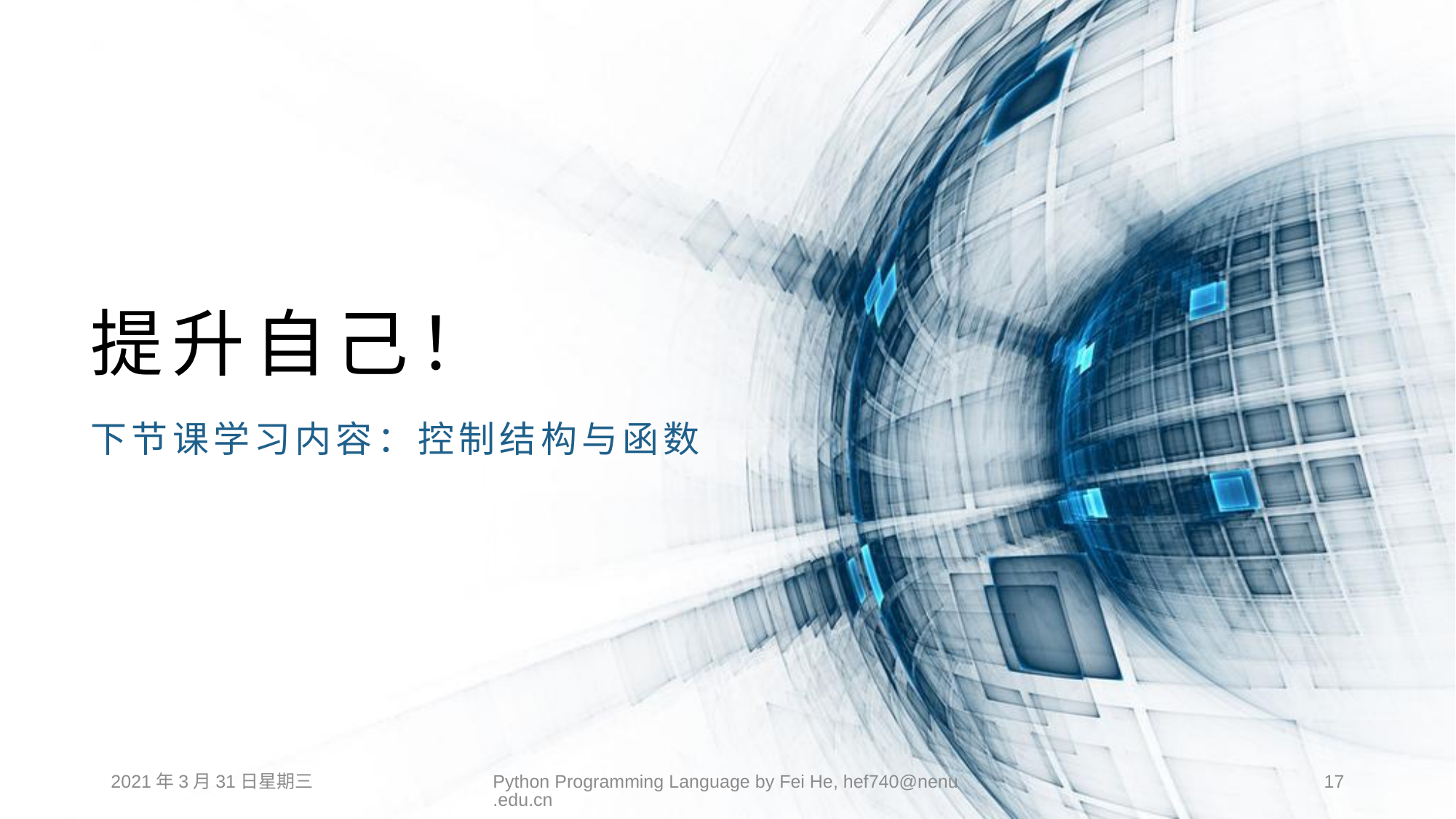

提升自己！
下节课学习内容：控制结构与函数
2021年3月31日星期三
Python Programming Language by Fei He, hef740@nenu.edu.cn
17